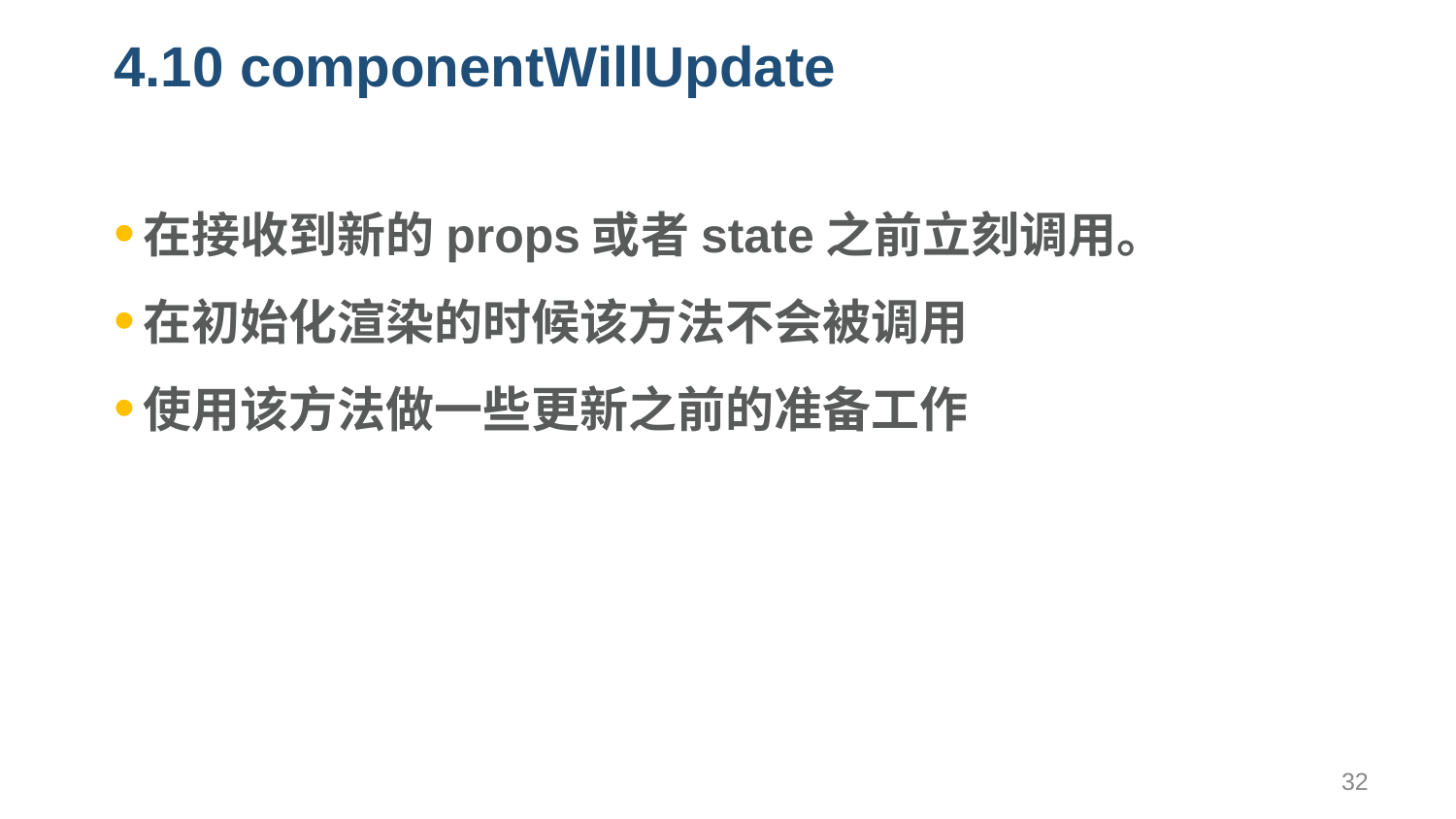

# 4.10 componentWillUpdate
在接收到新的props或者state之前立刻调用。
在初始化渲染的时候该方法不会被调用
使用该方法做一些更新之前的准备工作
32